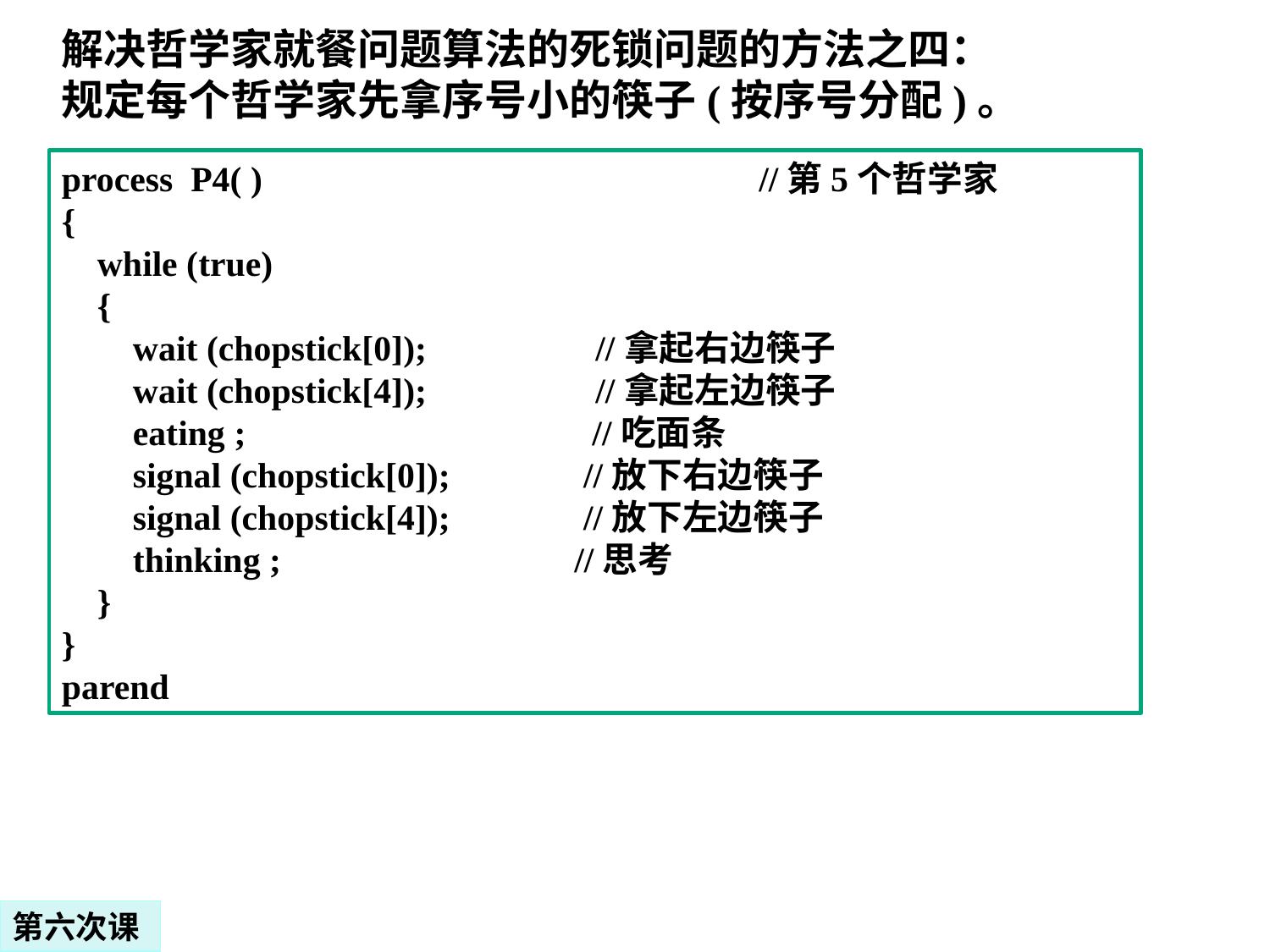

解决哲学家就餐问题算法的死锁问题的方法之四：
规定每个哲学家先拿序号小的筷子(按序号分配)。
process  P4( )		       		       //第5个哲学家
{
    while (true)
    {
        wait (chopstick[0]);                   //拿起右边筷子
        wait (chopstick[4]);                   //拿起左边筷子
        eating ;                                       //吃面条
        signal (chopstick[0]);               //放下右边筷子
        signal (chopstick[4]);               //放下左边筷子
        thinking ;                                 //思考
    }
}
parend
第六次课